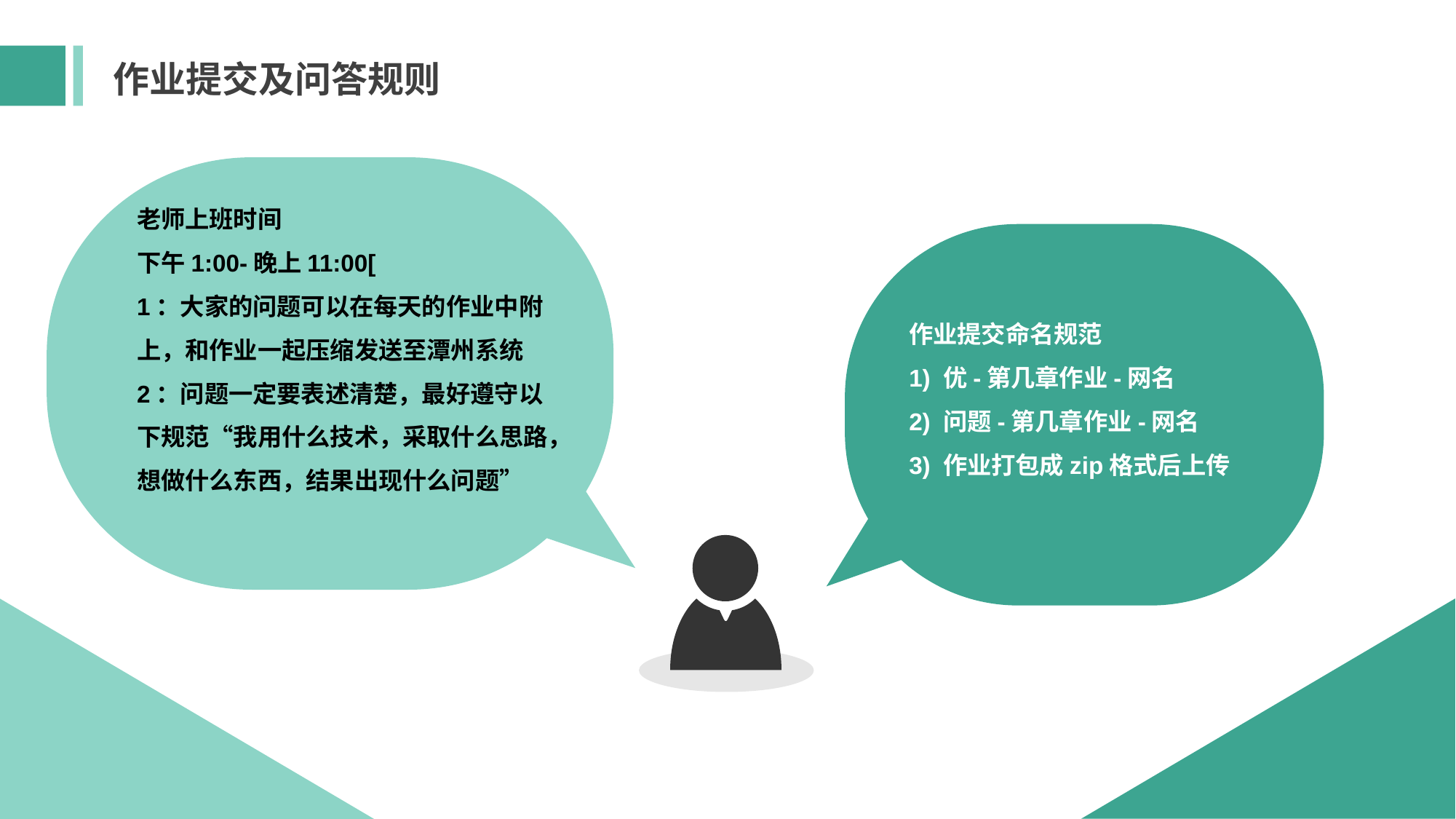

作业提交及问答规则

老师上班时间 
下午1:00-晚上11:00[
1：大家的问题可以在每天的作业中附上，和作业一起压缩发送至潭州系统
2：问题一定要表述清楚，最好遵守以下规范“我用什么技术，采取什么思路，想做什么东西，结果出现什么问题”

作业提交命名规范 
1) 优-第几章作业-网名 
2) 问题-第几章作业-网名 
3) 作业打包成zip格式后上传